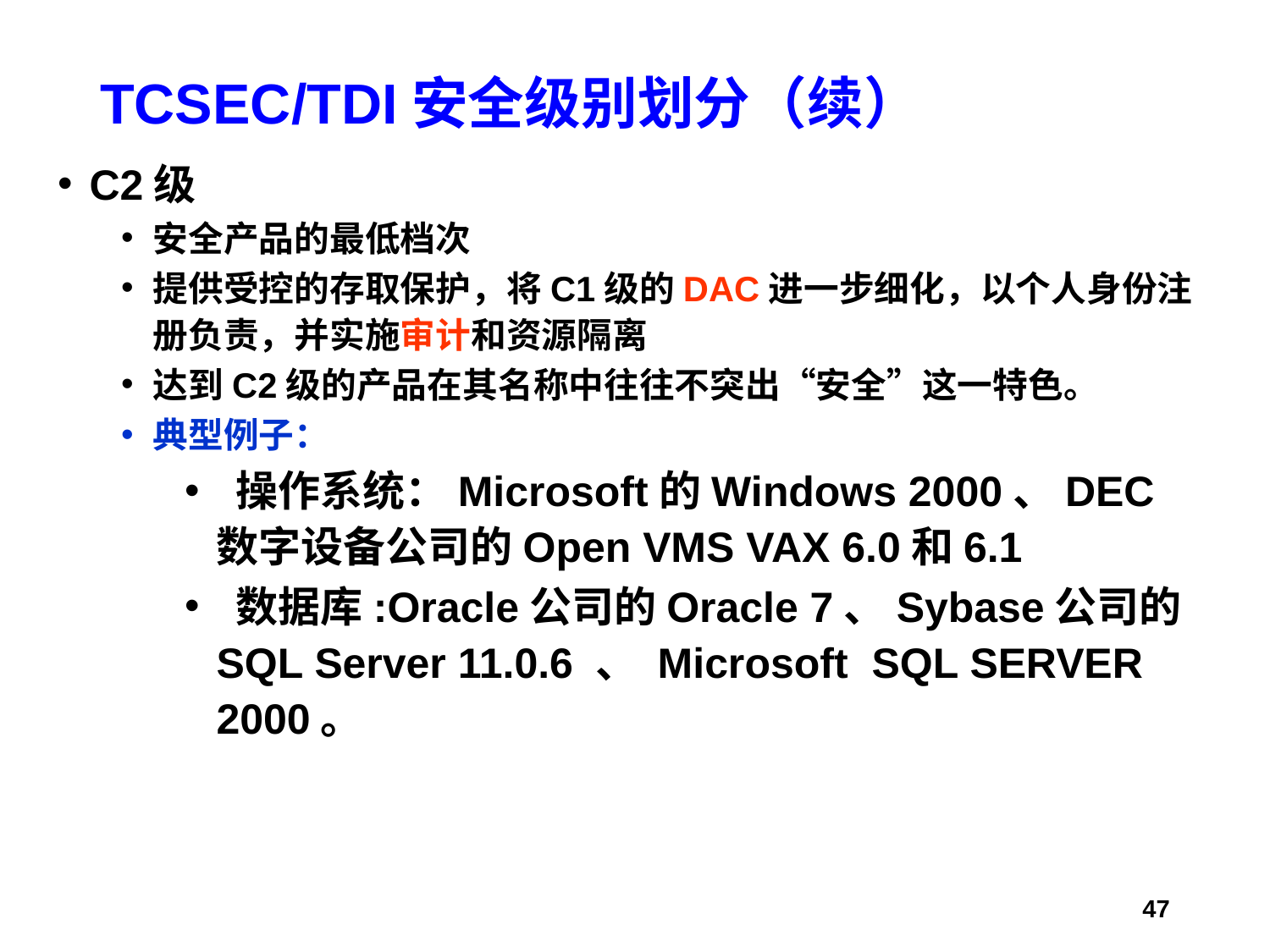

# TCSEC/TDI安全级别划分（续）
C2级
安全产品的最低档次
提供受控的存取保护，将C1级的DAC进一步细化，以个人身份注册负责，并实施审计和资源隔离
达到C2级的产品在其名称中往往不突出“安全”这一特色。
典型例子：
 操作系统：Microsoft的Windows 2000、DEC数字设备公司的Open VMS VAX 6.0和6.1
 数据库:Oracle公司的Oracle 7、Sybase公司的 SQL Server 11.0.6 、 Microsoft  SQL SERVER 2000。
47